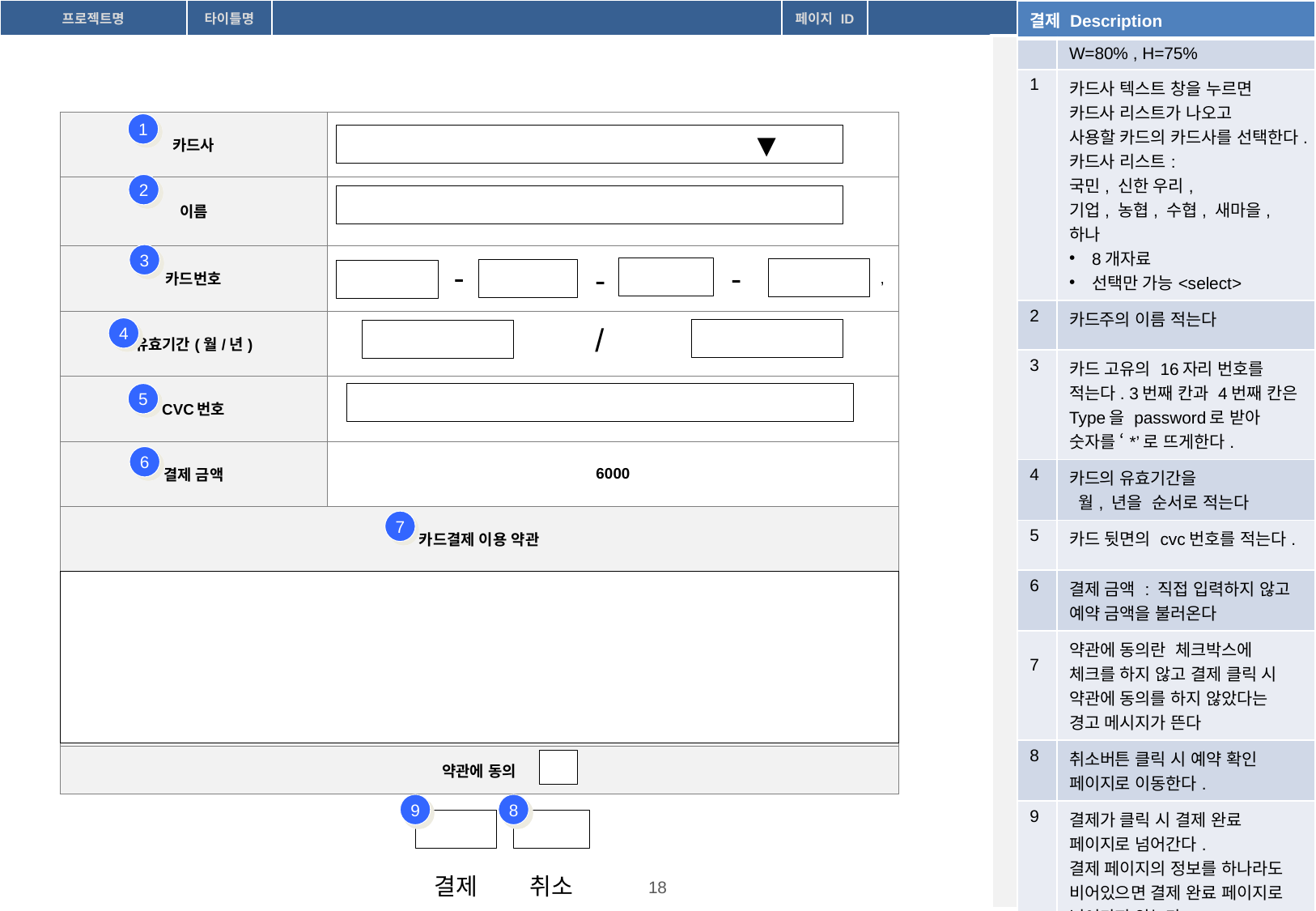

| 결제 Description |  |
| --- | --- |
|  | W=80% , H=75% |
| 1 | 카드사 텍스트 창을 누르면 카드사 리스트가 나오고 사용할 카드의 카드사를 선택한다. 카드사 리스트: 국민, 신한 우리, 기업, 농협, 수협, 새마을, 하나 8개자료 선택만 가능<select> |
| 2 | 카드주의 이름 적는다 |
| 3 | 카드 고유의 16자리 번호를 적는다. 3번째 칸과 4번째 칸은 Type을 password로 받아 숫자를 ‘\*’로 뜨게한다. |
| 4 | 카드의 유효기간을 월, 년을 순서로 적는다 |
| 5 | 카드 뒷면의 cvc번호를 적는다. |
| 6 | 결제 금액 : 직접 입력하지 않고 예약 금액을 불러온다 |
| 7 | 약관에 동의란 체크박스에 체크를 하지 않고 결제 클릭 시 약관에 동의를 하지 않았다는 경고 메시지가 뜬다 |
| 8 | 취소버튼 클릭 시 예약 확인 페이지로 이동한다. |
| 9 | 결제가 클릭 시 결제 완료 페이지로 넘어간다. 결제 페이지의 정보를 하나라도 비어있으면 결제 완료 페이지로 넘어가지 않는다 +9 input창 requ~ 조건 max=4 ~ + 유효기간 월/년 잘못들어갔을 경우 alert 창 |

| 카드사 |  |
| --- | --- |
| 이름 |  |
| 카드번호 | , |
| 유효기간(월/년) |  |
| CVC번호 |  |
| 결제 금액 | 6000 |
| 카드결제 이용 약관 |  |
|  |  |
| 약관에 동의 |  |
1
                                        ▼
2

3
-

-
-
4

/
5

6
7

9
8
                                        결제

                                        취소